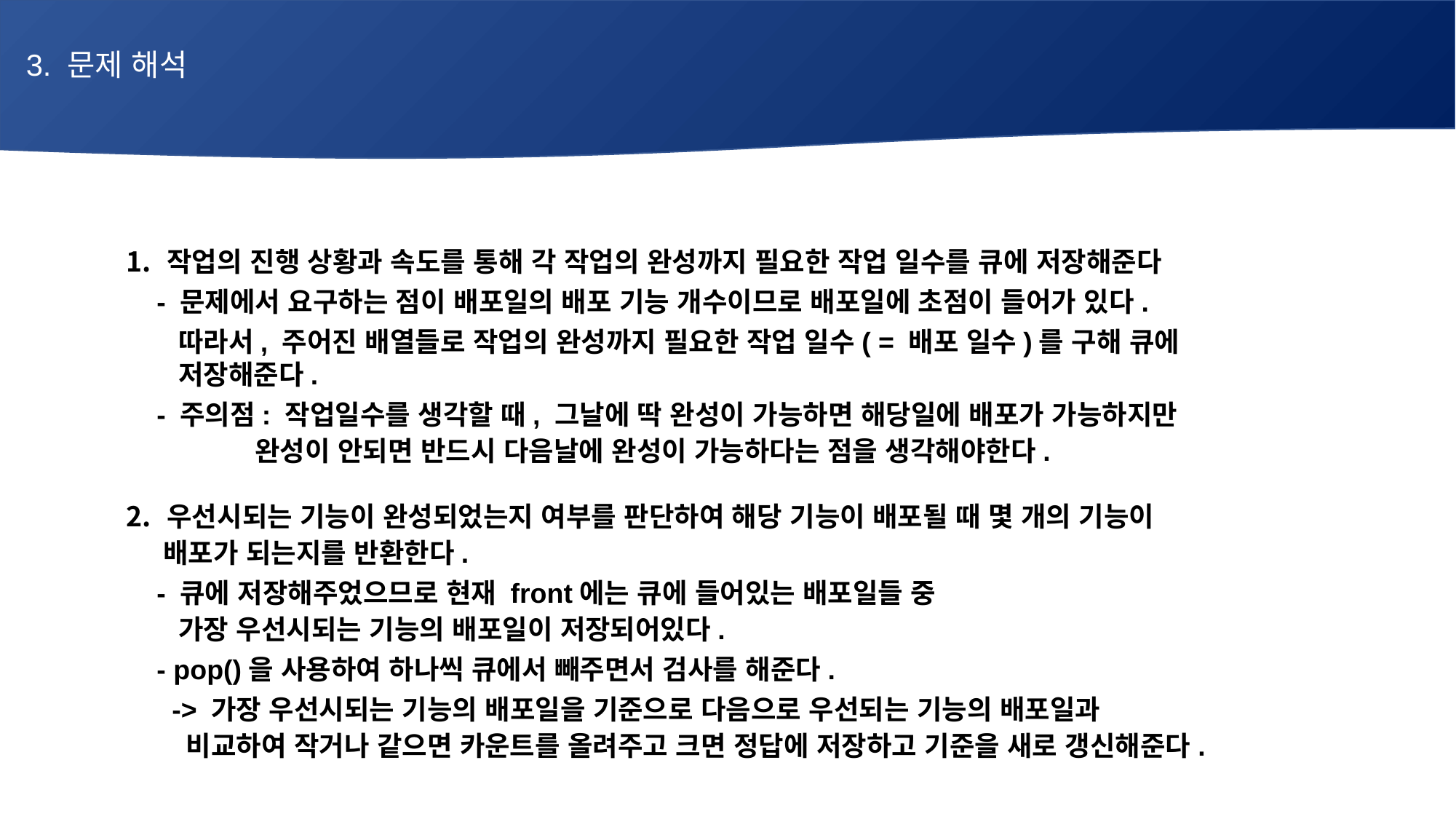

3. 문제 해석
# 매주 1 과제 LV2 앞
작업의 진행 상황과 속도를 통해 각 작업의 완성까지 필요한 작업 일수를 큐에 저장해준다

    - 문제에서 요구하는 점이 배포일의 배포 기능 개수이므로 배포일에 초점이 들어가 있다.

      따라서, 주어진 배열들로 작업의 완성까지 필요한 작업 일수( = 배포 일수)를 구해 큐에
      저장해준다.

    - 주의점: 작업일수를 생각할 때, 그날에 딱 완성이 가능하면 해당일에 배포가 가능하지만

                완성이 안되면 반드시 다음날에 완성이 가능하다는 점을 생각해야한다.

우선시되는 기능이 완성되었는지 여부를 판단하여 해당 기능이 배포될 때 몇 개의 기능이

    배포가 되는지를 반환한다.

    - 큐에 저장해주었으므로 현재 front에는 큐에 들어있는 배포일들 중

      가장 우선시되는 기능의 배포일이 저장되어있다.

    - pop()을 사용하여 하나씩 큐에서 빼주면서 검사를 해준다.

      -> 가장 우선시되는 기능의 배포일을 기준으로 다음으로 우선되는 기능의 배포일과

       비교하여 작거나 같으면 카운트를 올려주고 크면 정답에 저장하고 기준을 새로 갱신해준다.